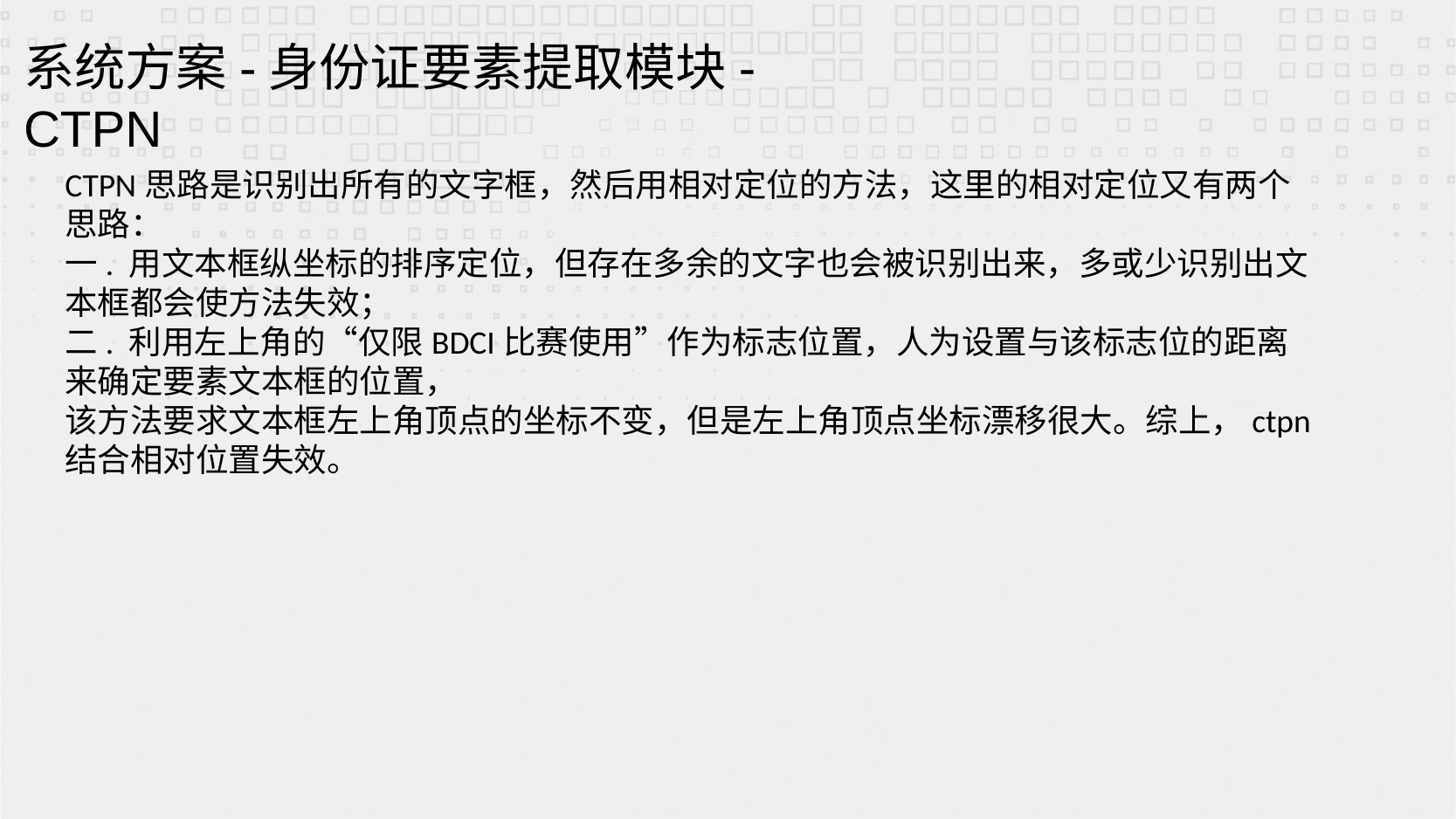

系统方案-身份证要素提取模块-CTPN
CTPN思路是识别出所有的文字框，然后用相对定位的方法，这里的相对定位又有两个思路：
一. 用文本框纵坐标的排序定位，但存在多余的文字也会被识别出来，多或少识别出文本框都会使方法失效；
二. 利用左上角的“仅限BDCI比赛使用”作为标志位置，人为设置与该标志位的距离来确定要素文本框的位置，
该方法要求文本框左上角顶点的坐标不变，但是左上角顶点坐标漂移很大。综上，ctpn结合相对位置失效。